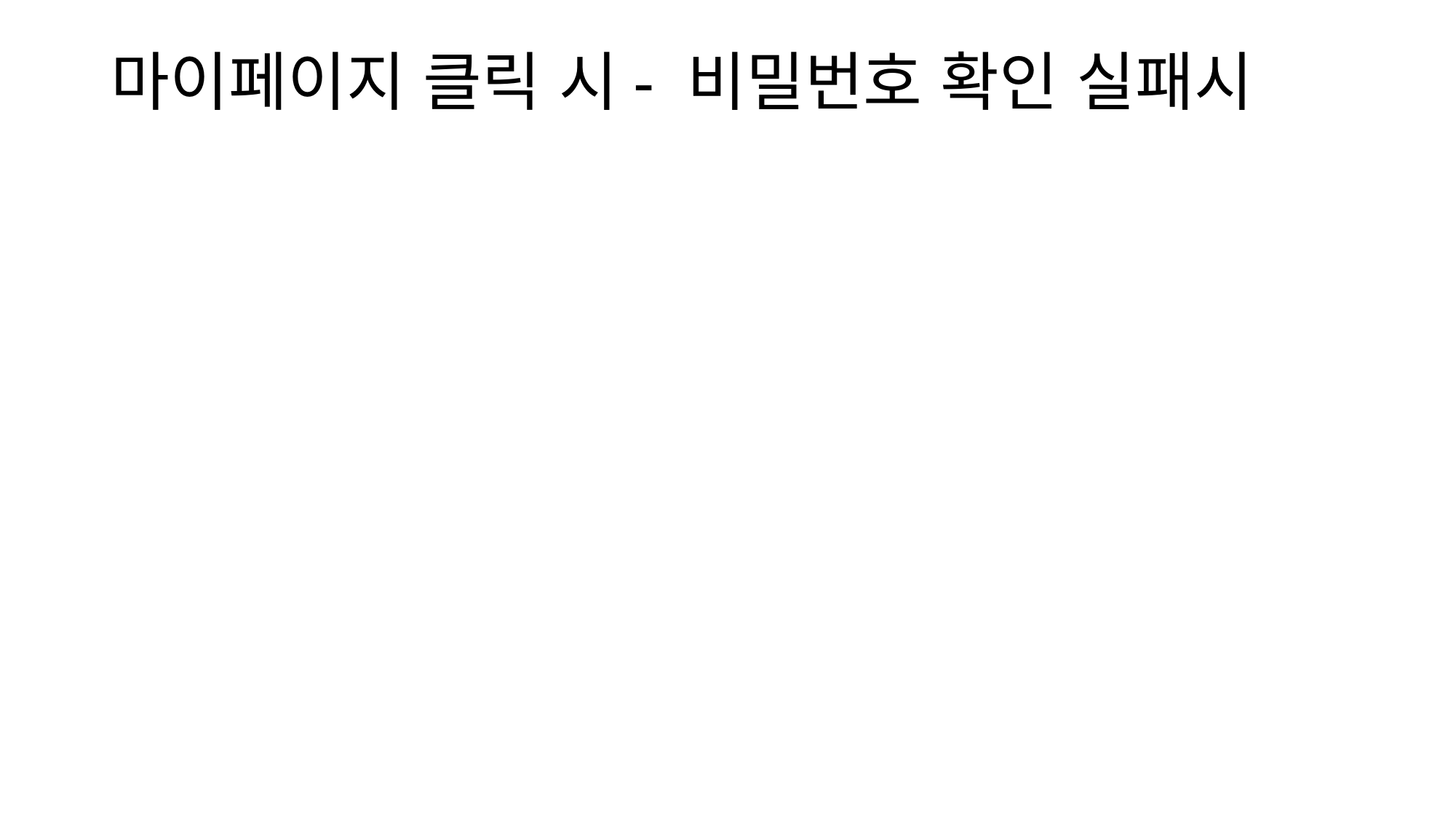

# 마이페이지 클릭 시- 비밀번호 확인 실패시